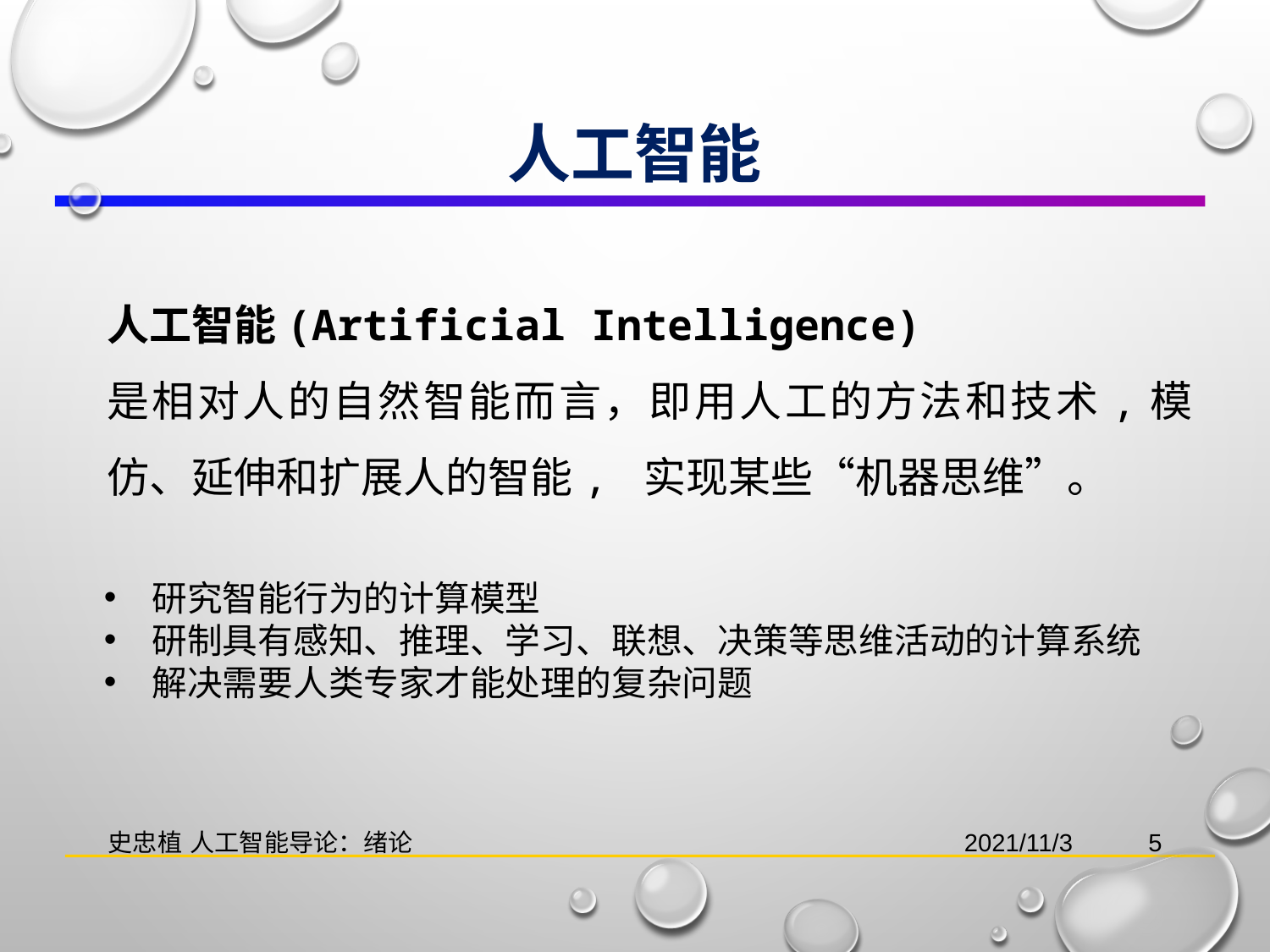

# 人工智能
人工智能(Artificial Intelligence)
是相对人的自然智能而言，即用人工的方法和技术,模仿、延伸和扩展人的智能, 实现某些“机器思维”。
研究智能行为的计算模型
研制具有感知、推理、学习、联想、决策等思维活动的计算系统
解决需要人类专家才能处理的复杂问题
史忠植 人工智能导论：绪论
2021/11/3
5